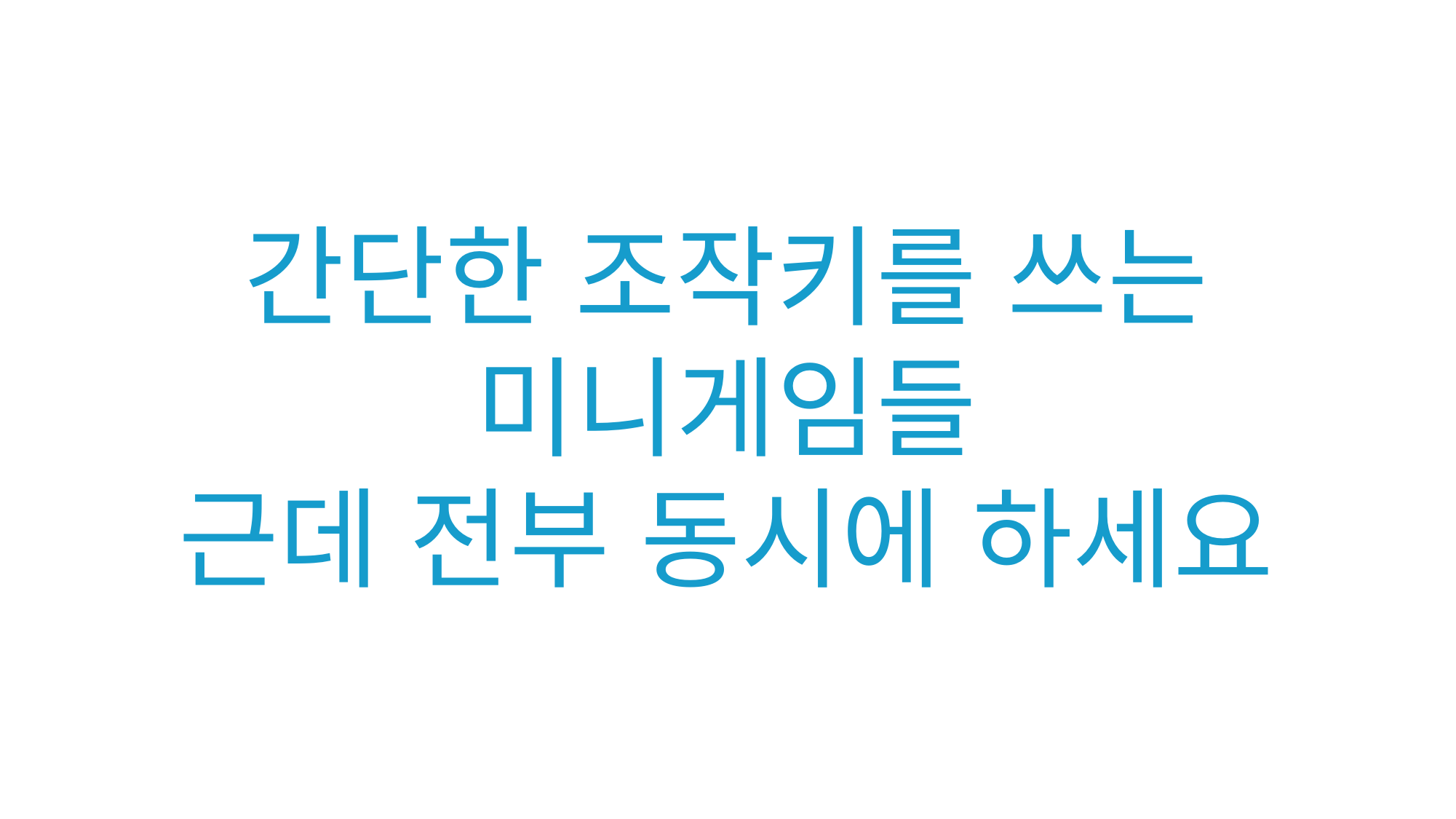

간단한 조작키를 쓰는
미니게임들
근데 전부 동시에 하세요